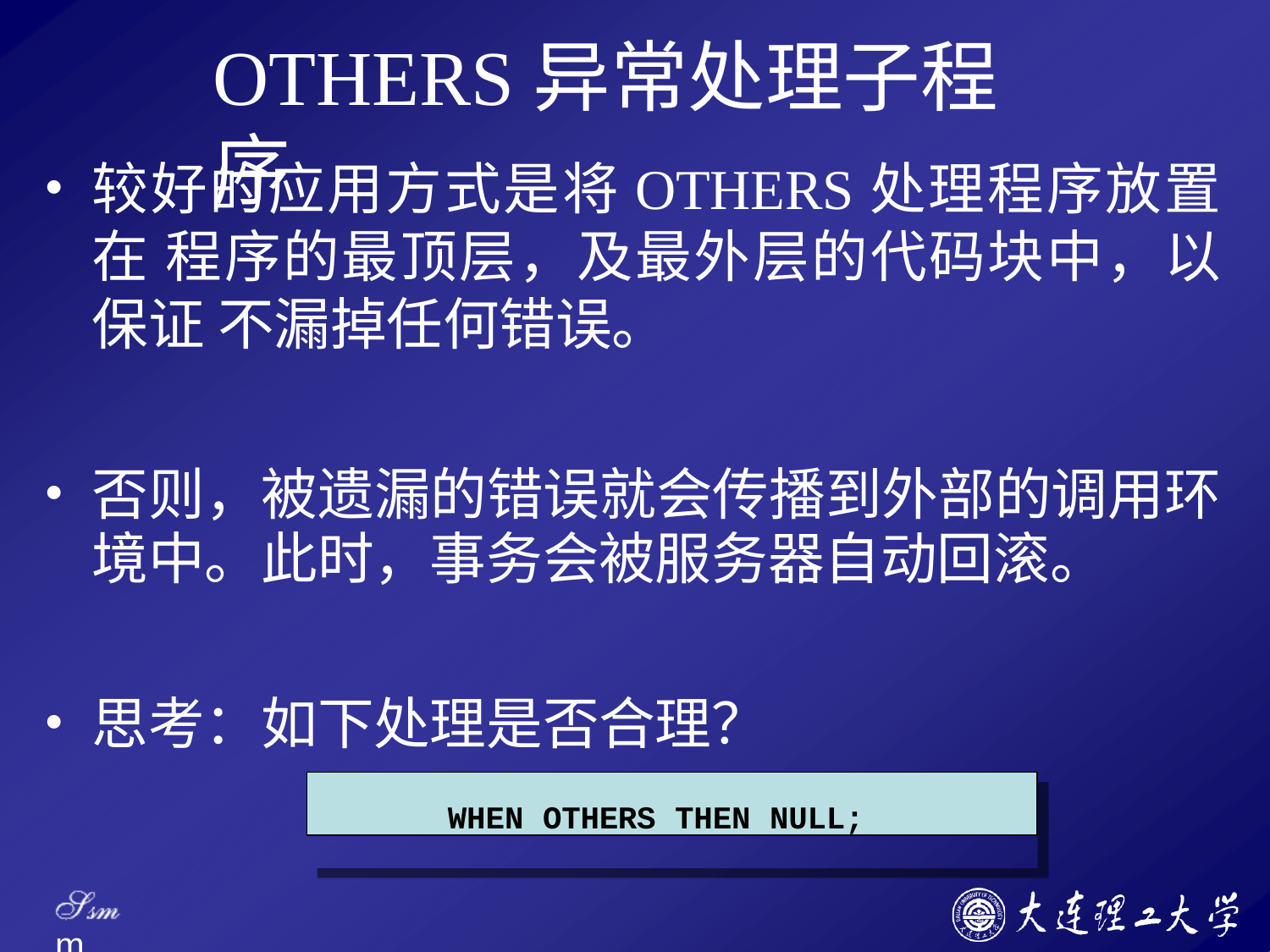

# OTHERS异常处理子程序
较好的应用方式是将OTHERS处理程序放置在 程序的最顶层，及最外层的代码块中，以保证 不漏掉任何错误。

否则，被遗漏的错误就会传播到外部的调用环 境中。此时，事务会被服务器自动回滚。

思考：如下处理是否合理？
WHEN OTHERS THEN NULL;

Ssm